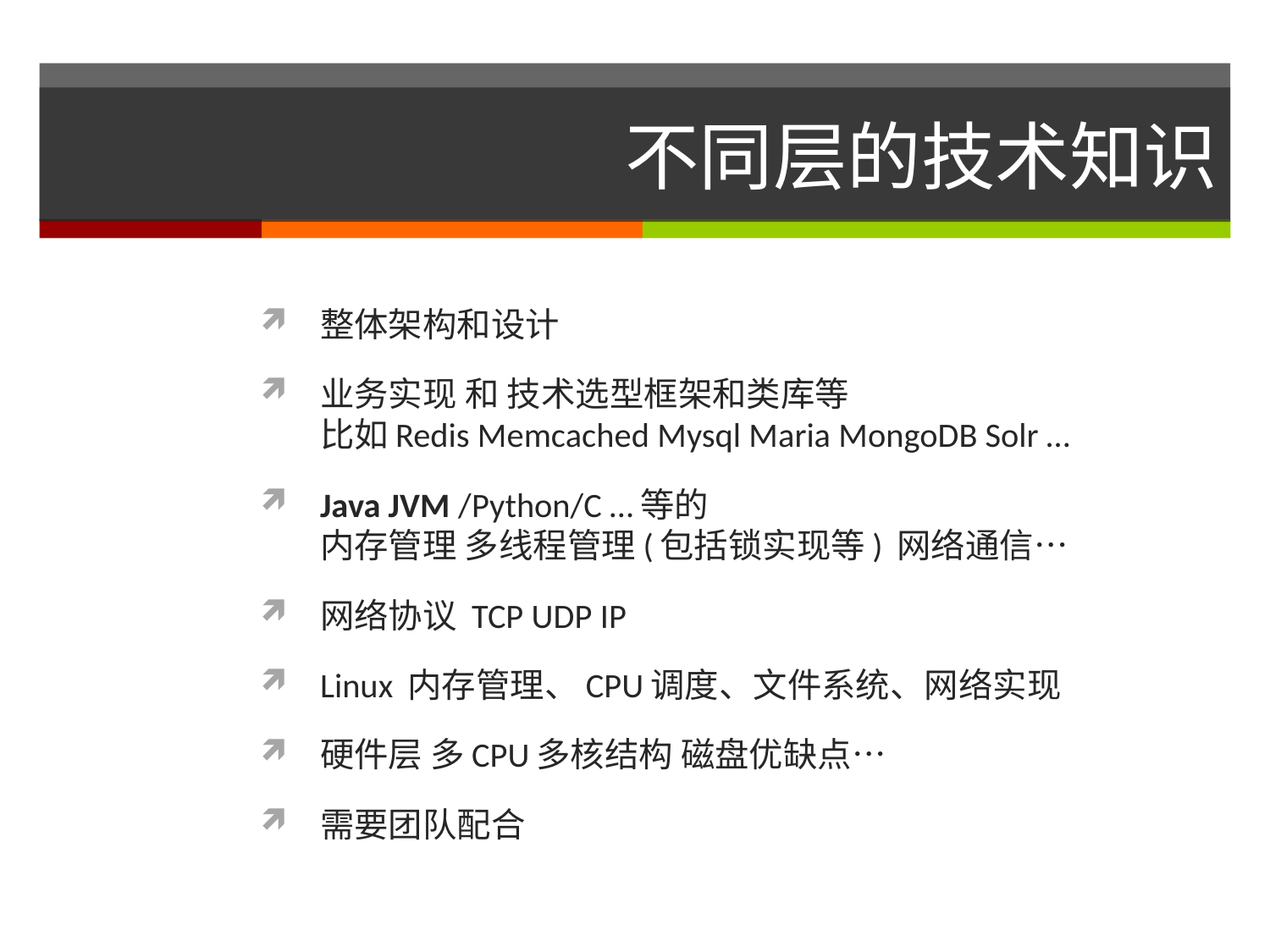

# 不同层的技术知识
整体架构和设计
业务实现 和 技术选型框架和类库等
比如Redis Memcached Mysql Maria MongoDB Solr …
Java JVM /Python/C …等的
内存管理 多线程管理(包括锁实现等) 网络通信…
网络协议 TCP UDP IP
Linux 内存管理、CPU调度、文件系统、网络实现
硬件层 多CPU多核结构 磁盘优缺点…
需要团队配合